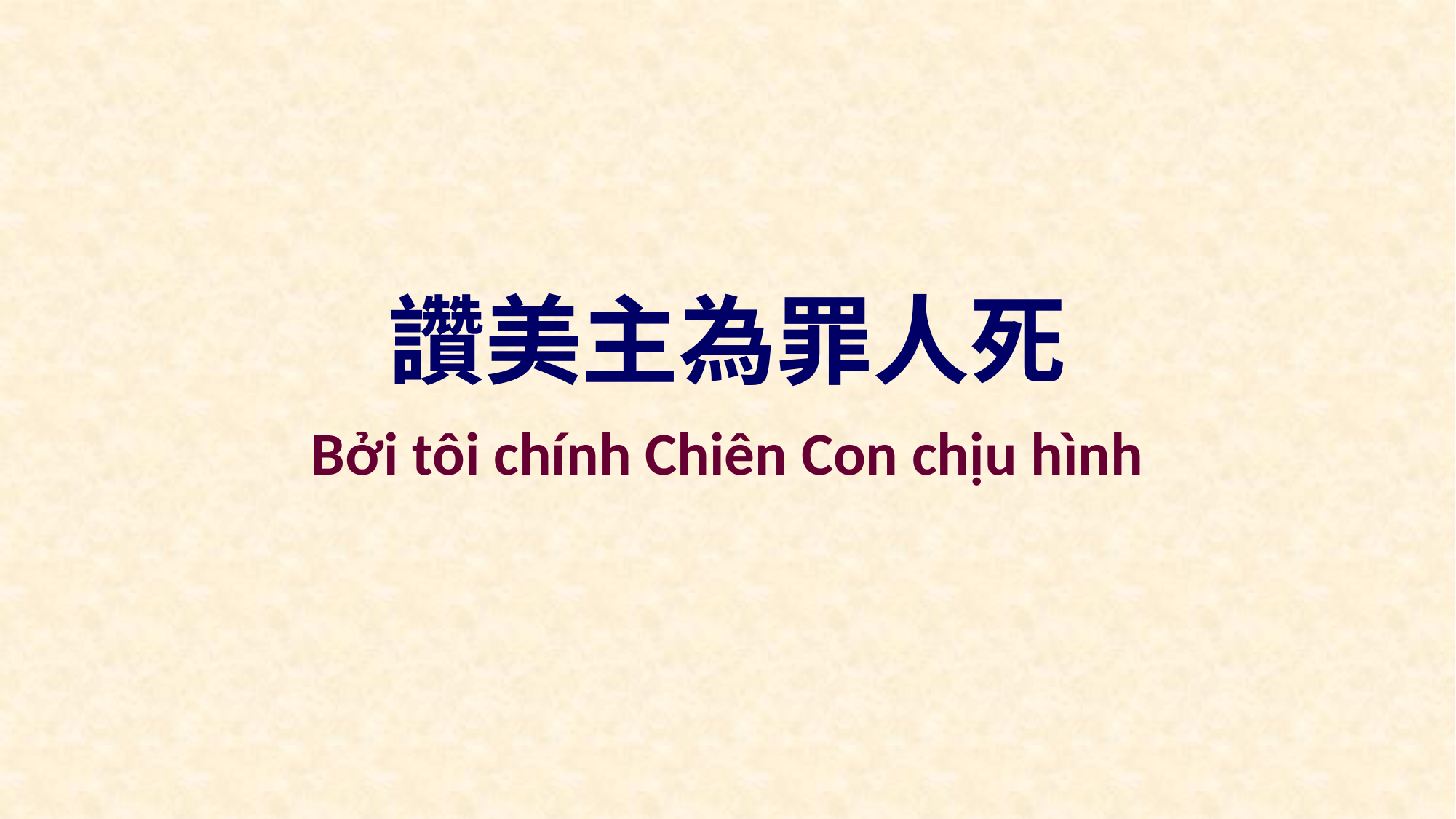

讚美主為罪人死
Bởi tôi chính Chiên Con chịu hình